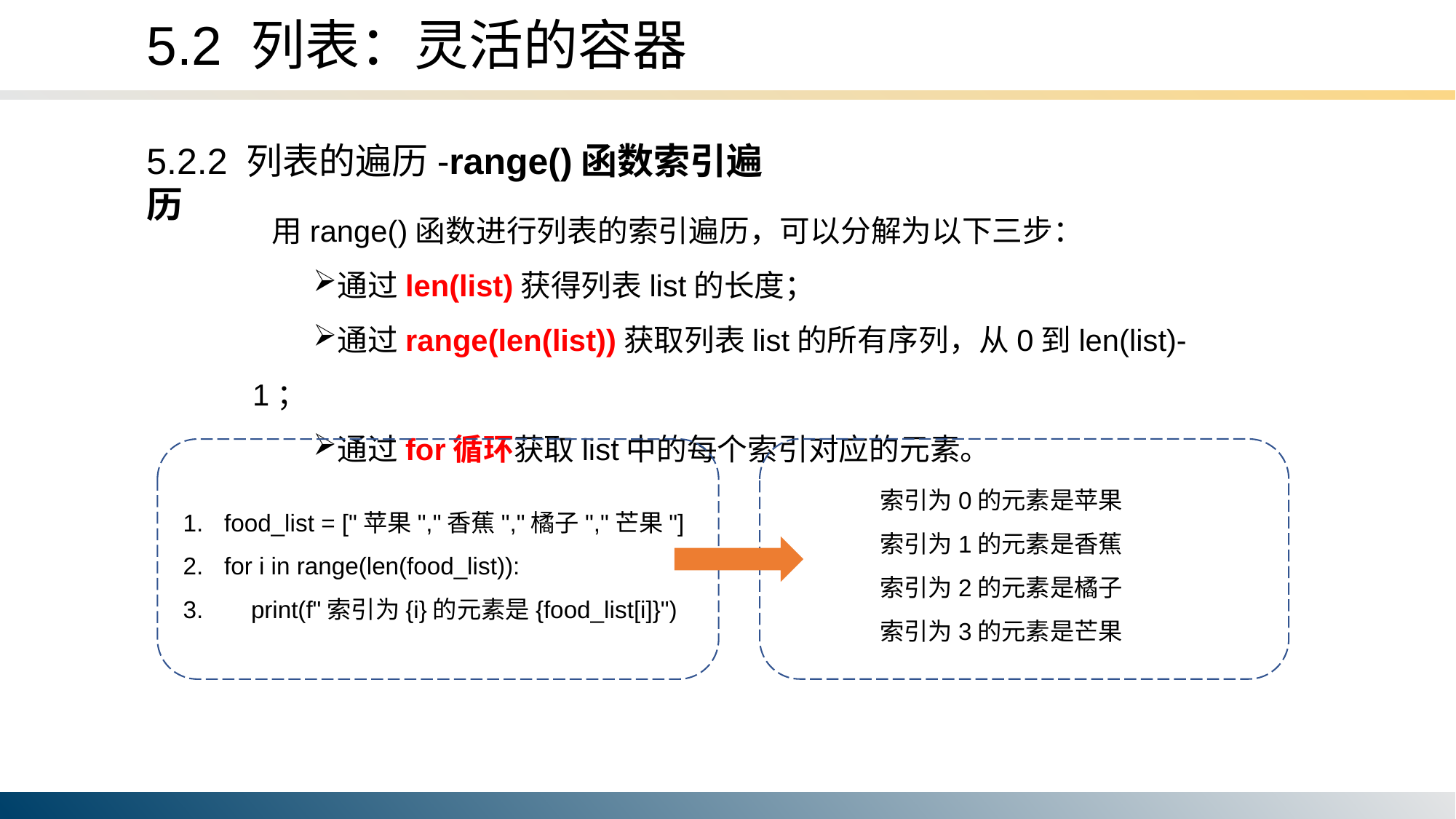

5.2 列表：灵活的容器
5.2.2 列表的遍历-range()函数索引遍历
用range()函数进行列表的索引遍历，可以分解为以下三步：
通过len(list)获得列表list的长度；
通过range(len(list))获取列表list的所有序列，从0到len(list)-1；
通过for循环获取list中的每个索引对应的元素。

索引为0的元素是苹果
索引为1的元素是香蕉
索引为2的元素是橘子
索引为3的元素是芒果
food_list = ["苹果","香蕉","橘子","芒果"]
for i in range(len(food_list)):
    print(f"索引为{i}的元素是{food_list[i]}")